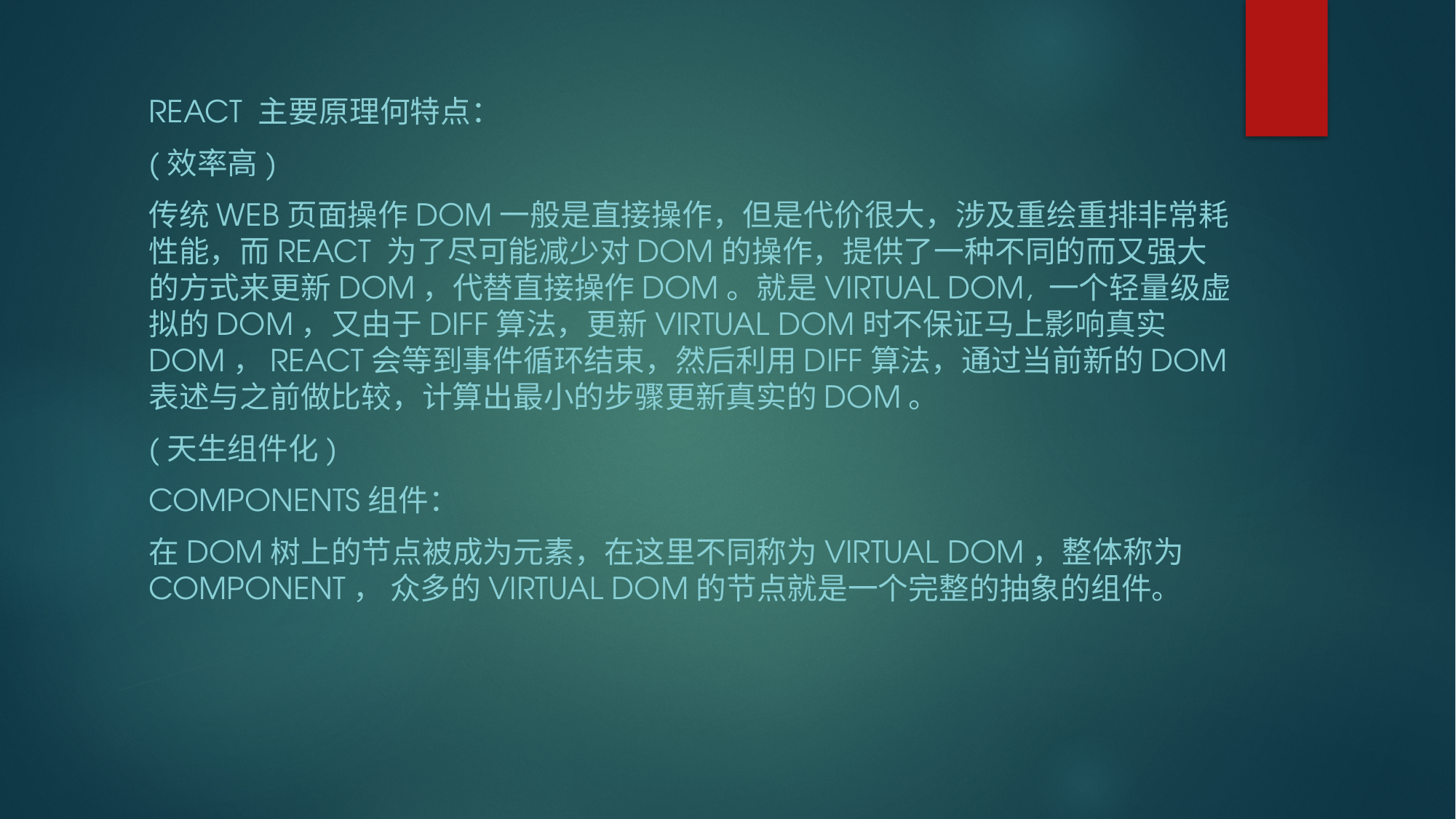

React 主要原理何特点：
(效率高)
传统web页面操作DOM一般是直接操作，但是代价很大，涉及重绘重排非常耗性能，而React 为了尽可能减少对DOM的操作，提供了一种不同的而又强大的方式来更新DOM，代替直接操作DOM。就是Virtual dom, 一个轻量级虚拟的dom，又由于diff算法，更新virtual dom时不保证马上影响真实dom，react会等到事件循环结束，然后利用diff算法，通过当前新的dom表述与之前做比较，计算出最小的步骤更新真实的dom。
(天生组件化)
Components组件：
在dom树上的节点被成为元素，在这里不同称为virtual dom，整体称为component， 众多的virtual dom的节点就是一个完整的抽象的组件。